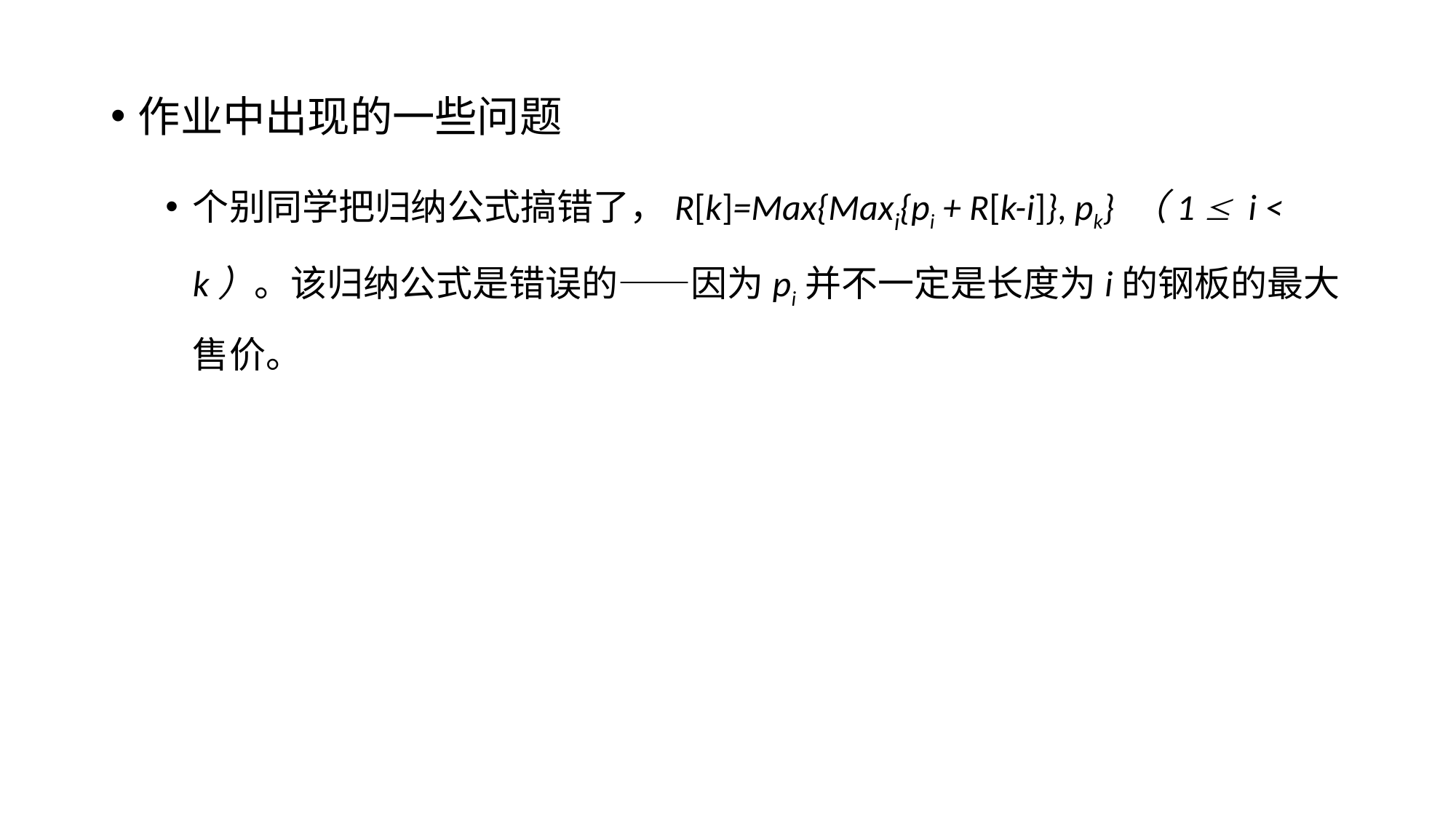

作业中出现的一些问题
个别同学把归纳公式搞错了，R[k]=Max{Maxi{pi + R[k-i]}, pk} （1 ≤  i < k）。该归纳公式是错误的——因为pi并不一定是长度为i的钢板的最大售价。